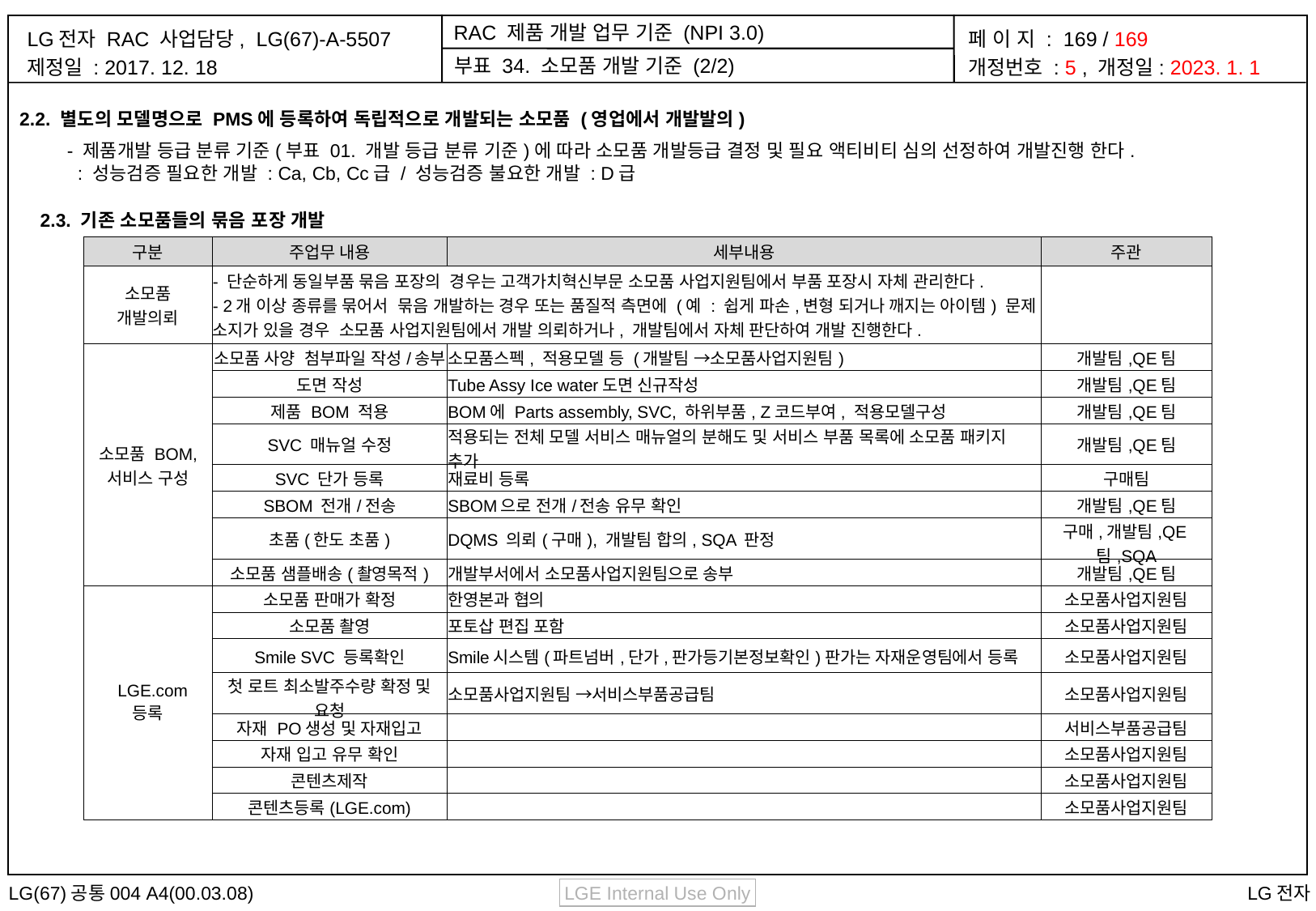

부표 34. 소모품 개발 기준 (2/2)
2.2. 별도의 모델명으로 PMS에 등록하여 독립적으로 개발되는 소모품 (영업에서 개발발의)
- 제품개발 등급 분류 기준(부표 01. 개발 등급 분류 기준)에 따라 소모품 개발등급 결정 및 필요 액티비티 심의 선정하여 개발진행 한다.
  : 성능검증 필요한 개발 : Ca, Cb, Cc급 / 성능검증 불요한 개발 : D급
2.3. 기존 소모품들의 묶음 포장 개발
| 구분 | 주업무 내용 | 세부내용 | 주관 |
| --- | --- | --- | --- |
| 소모품 개발의뢰 | - 단순하게 동일부품 묶음 포장의 경우는 고객가치혁신부문 소모품 사업지원팀에서 부품 포장시 자체 관리한다. - 2개 이상 종류를 묶어서 묶음 개발하는 경우 또는 품질적 측면에 (예 : 쉽게 파손,변형 되거나 깨지는 아이템) 문제 소지가 있을 경우 소모품 사업지원팀에서 개발 의뢰하거나, 개발팀에서 자체 판단하여 개발 진행한다. |  |  |
| 소모품 BOM, 서비스 구성 | 소모품 사양 첨부파일 작성/송부 | 소모품스펙, 적용모델 등 (개발팀 →소모품사업지원팀) | 개발팀,QE팀 |
|  | 도면 작성 | Tube Assy Ice water도면 신규작성 | 개발팀,QE팀 |
|  | 제품 BOM 적용 | BOM에 Parts assembly, SVC, 하위부품, Z코드부여, 적용모델구성 | 개발팀,QE팀 |
|  | SVC 매뉴얼 수정 | 적용되는 전체 모델 서비스 매뉴얼의 분해도 및 서비스 부품 목록에 소모품 패키지 추가 | 개발팀,QE팀 |
|  | SVC 단가 등록 | 재료비 등록 | 구매팀 |
|  | SBOM 전개/전송 | SBOM으로 전개/전송 유무 확인 | 개발팀,QE팀 |
|  | 초품(한도 초품) | DQMS 의뢰(구매), 개발팀 합의, SQA 판정 | 구매,개발팀,QE팀,SQA |
|  | 소모품 샘플배송(촬영목적) | 개발부서에서 소모품사업지원팀으로 송부 | 개발팀,QE팀 |
| LGE.com 등록 | 소모품 판매가 확정 | 한영본과 협의 | 소모품사업지원팀 |
|  | 소모품 촬영 | 포토삽 편집 포함 | 소모품사업지원팀 |
|  | Smile SVC 등록확인 | Smile시스템(파트넘버,단가,판가등기본정보확인)판가는 자재운영팀에서 등록 | 소모품사업지원팀 |
|  | 첫 로트 최소발주수량 확정 및 요청 | 소모품사업지원팀 →서비스부품공급팀 | 소모품사업지원팀 |
|  | 자재 PO생성 및 자재입고 |  | 서비스부품공급팀 |
|  | 자재 입고 유무 확인 |  | 소모품사업지원팀 |
|  | 콘텐츠제작 |  | 소모품사업지원팀 |
|  | 콘텐츠등록(LGE.com) |  | 소모품사업지원팀 |